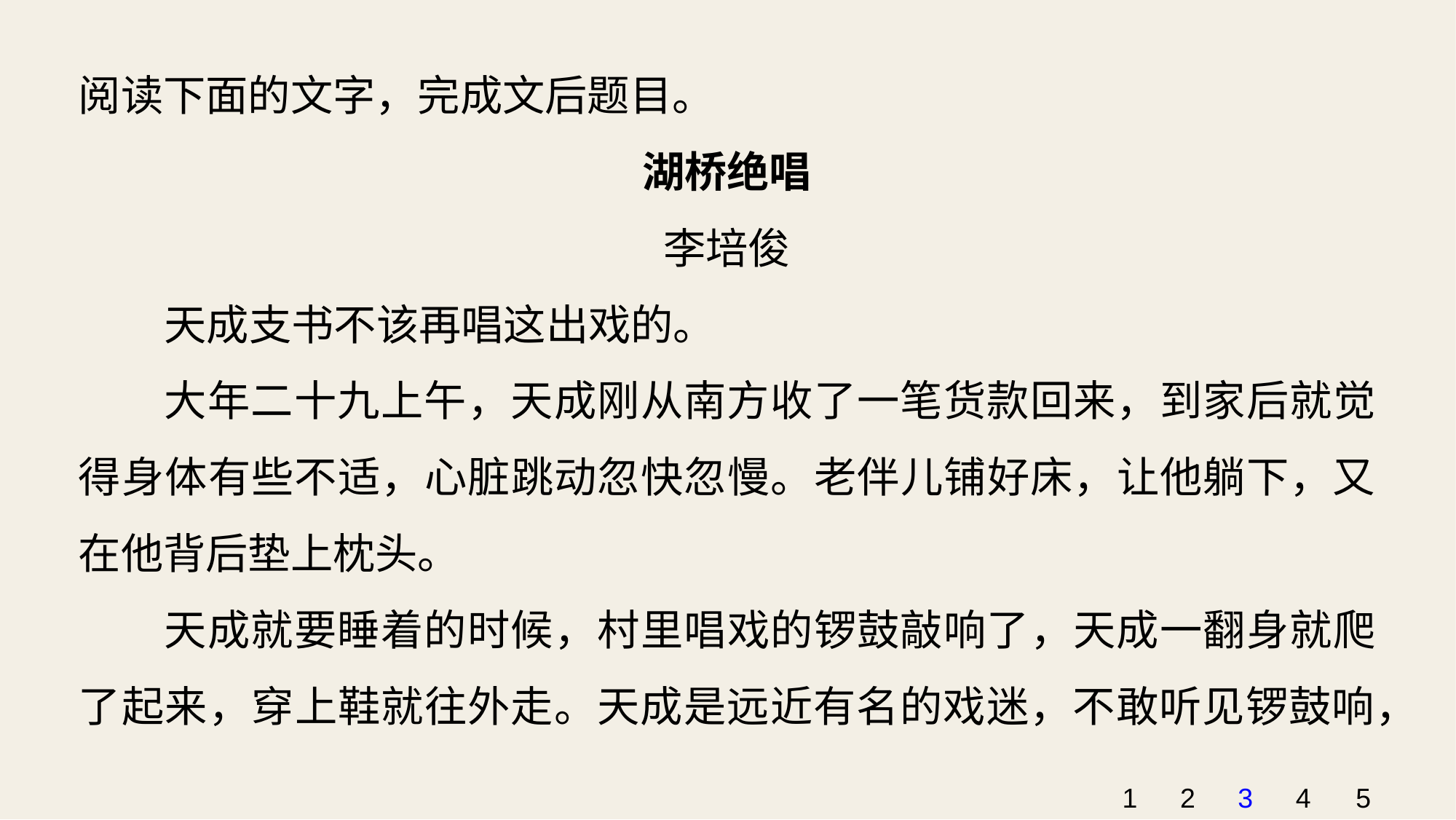

阅读下面的文字，完成文后题目。
湖桥绝唱
李培俊
天成支书不该再唱这出戏的。
大年二十九上午，天成刚从南方收了一笔货款回来，到家后就觉得身体有些不适，心脏跳动忽快忽慢。老伴儿铺好床，让他躺下，又在他背后垫上枕头。
天成就要睡着的时候，村里唱戏的锣鼓敲响了，天成一翻身就爬了起来，穿上鞋就往外走。天成是远近有名的戏迷，不敢听见锣鼓响，
1
2
3
4
5